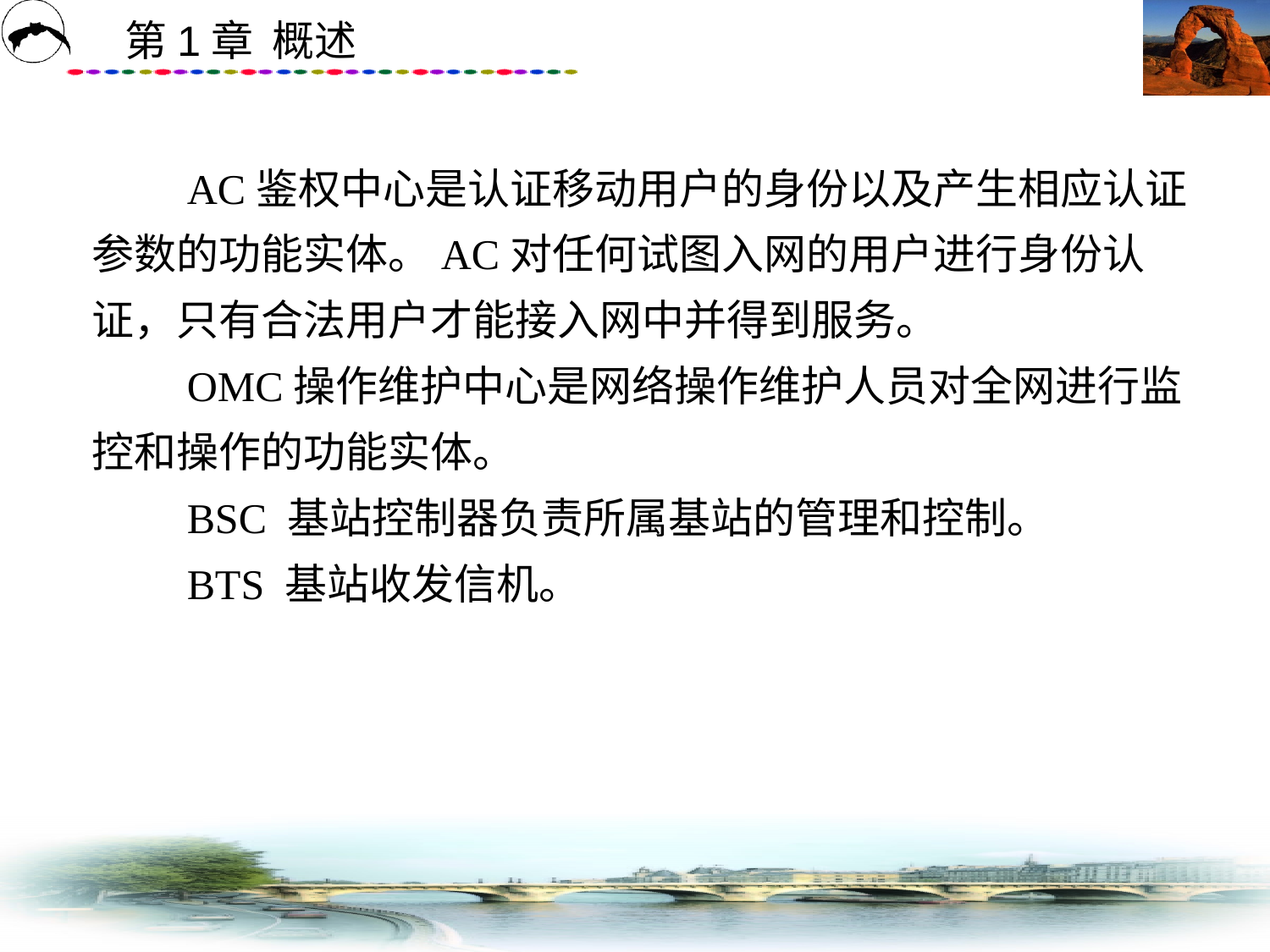

# AC鉴权中心是认证移动用户的身份以及产生相应认证参数的功能实体。AC对任何试图入网的用户进行身份认证，只有合法用户才能接入网中并得到服务。 　　OMC操作维护中心是网络操作维护人员对全网进行监控和操作的功能实体。 　　BSC 基站控制器负责所属基站的管理和控制。 　　BTS 基站收发信机。